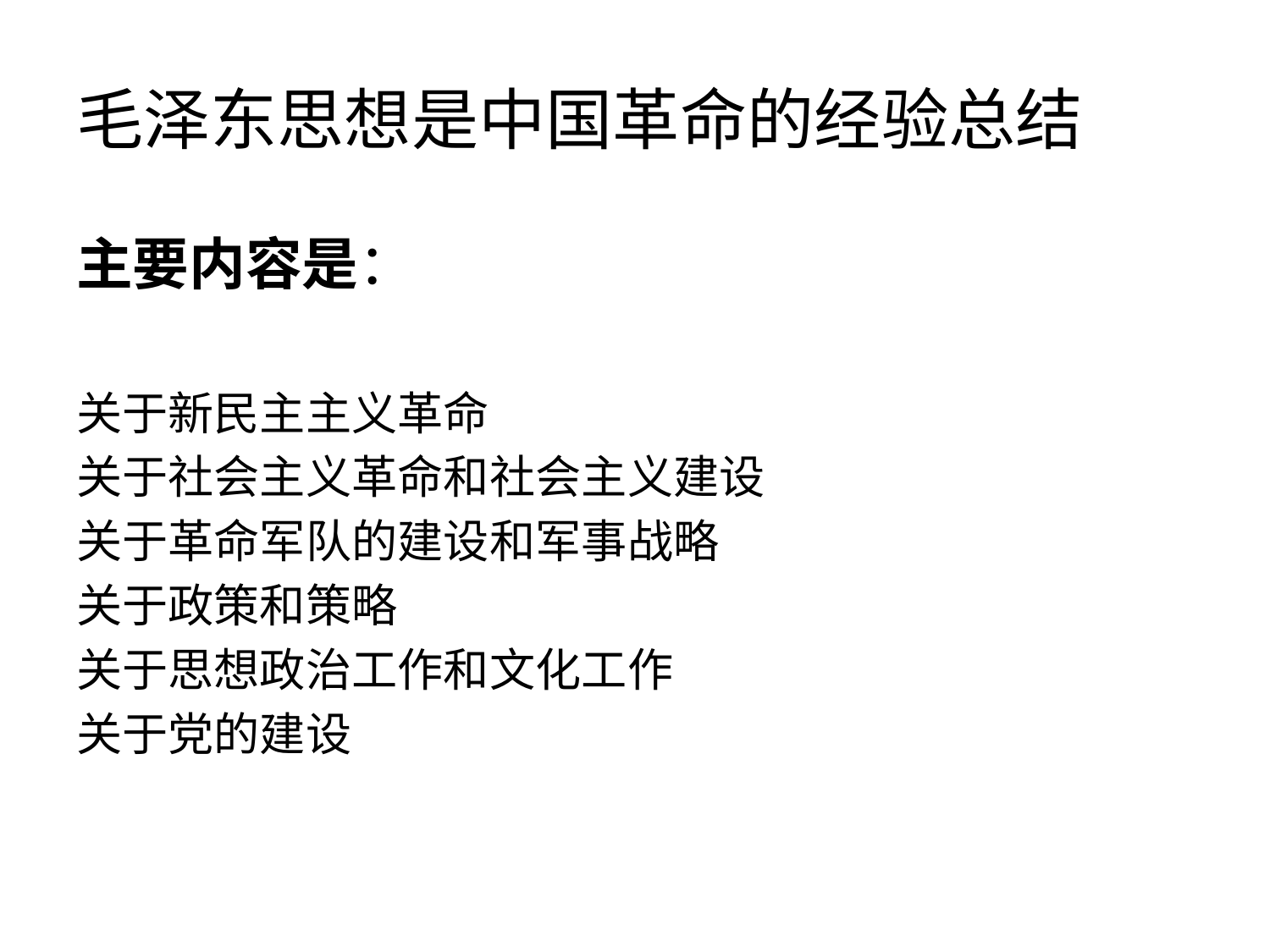

# 毛泽东思想是中国革命的经验总结
主要内容是：

关于新民主主义革命
关于社会主义革命和社会主义建设
关于革命军队的建设和军事战略
关于政策和策略
关于思想政治工作和文化工作
关于党的建设